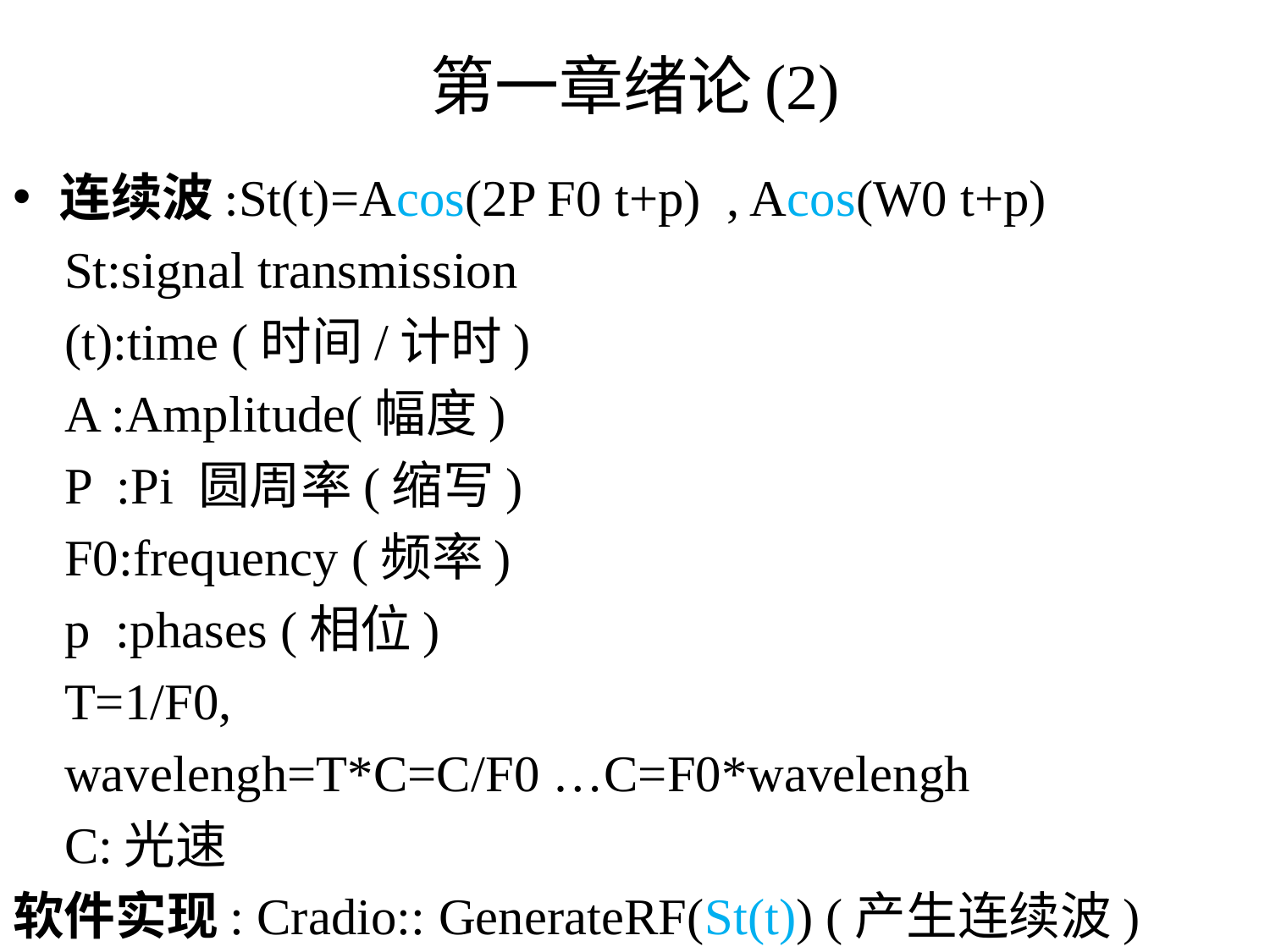

# 第一章绪论(2)
连续波:St(t)=Acos(2P F0 t+p)  , Acos(W0 t+p)
    St:signal transmission
    (t):time (时间/计时)
    A :Amplitude(幅度)
    P  :Pi 圆周率(缩写)
    F0:frequency (频率)
    p  :phases (相位)
    T=1/F0,
    wavelengh=T*C=C/F0 …C=F0*wavelengh
    C:光速
软件实现: Cradio:: GenerateRF(St(t)) (产生连续波)